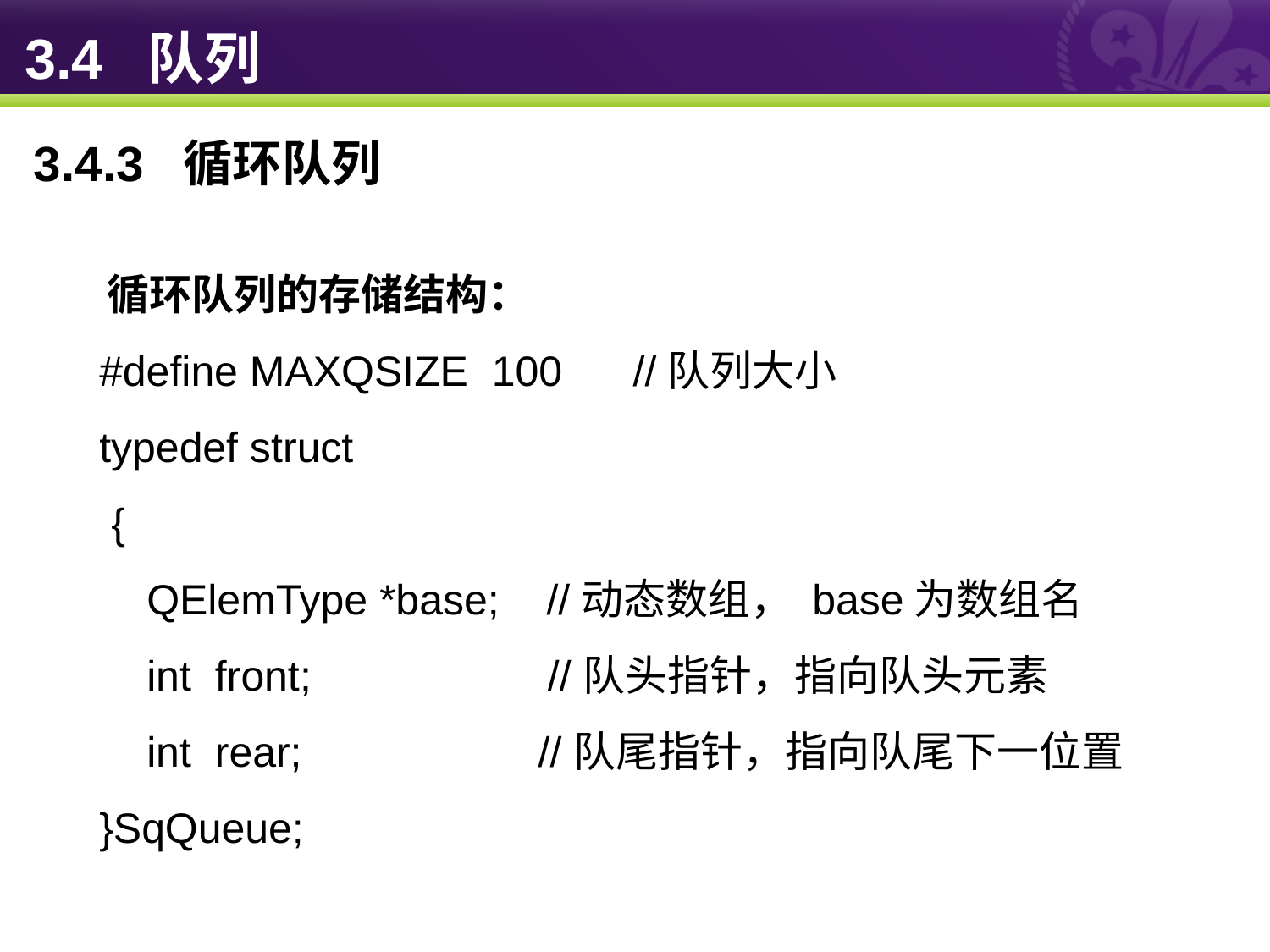

# 3.4  队列
3.4.3  循环队列
 循环队列的存储结构：
 #define MAXQSIZE  100      //队列大小
 typedef struct
  {
     QElemType *base;    //动态数组， base为数组名
     int  front;                    //队头指针，指向队头元素
     int  rear;                    //队尾指针，指向队尾下一位置
 }SqQueue;